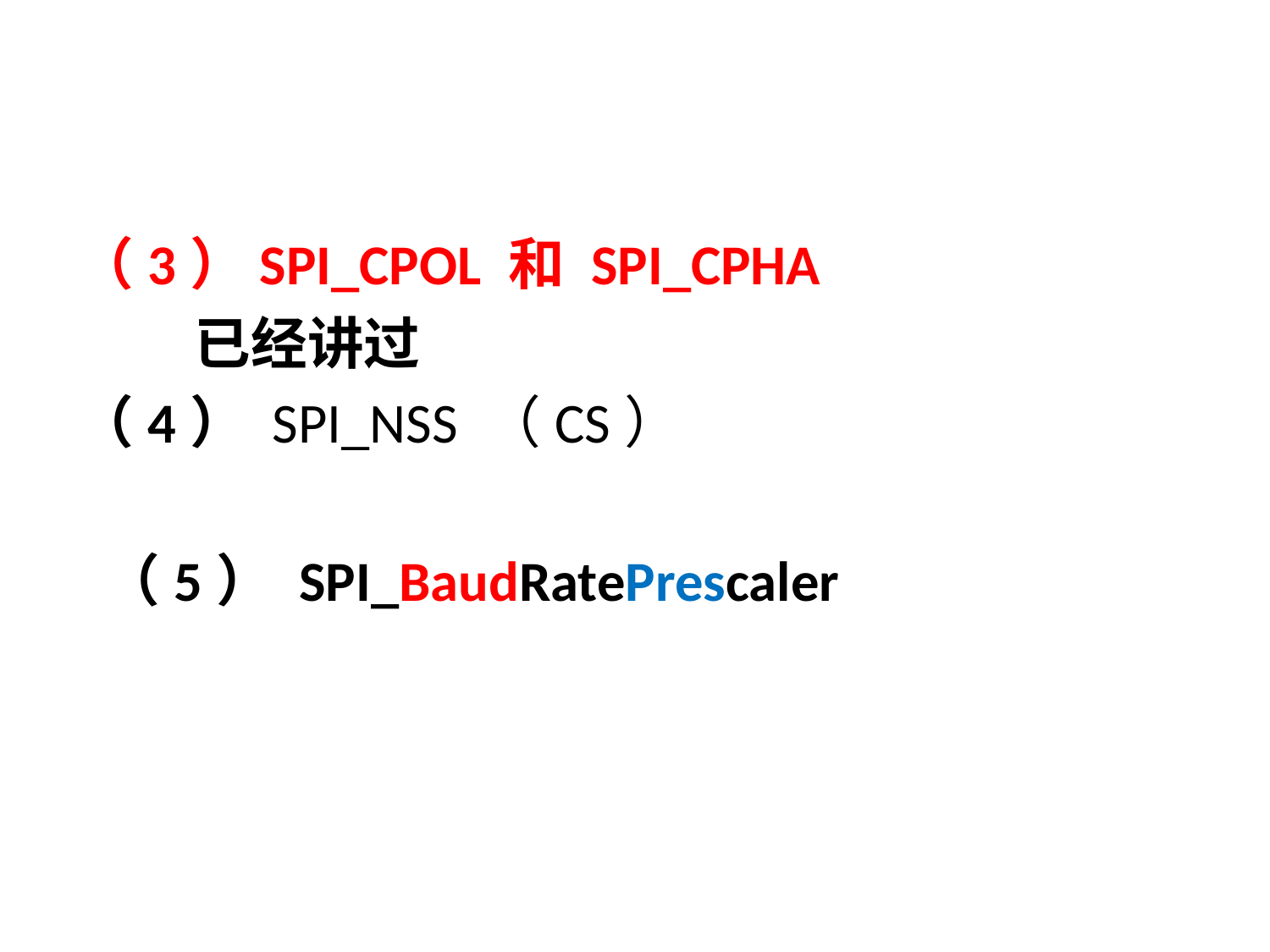

#
（3）SPI_CPOL 和 SPI_CPHA
        已经讲过
（4） SPI_NSS （CS）

 （5） SPI_BaudRatePrescaler